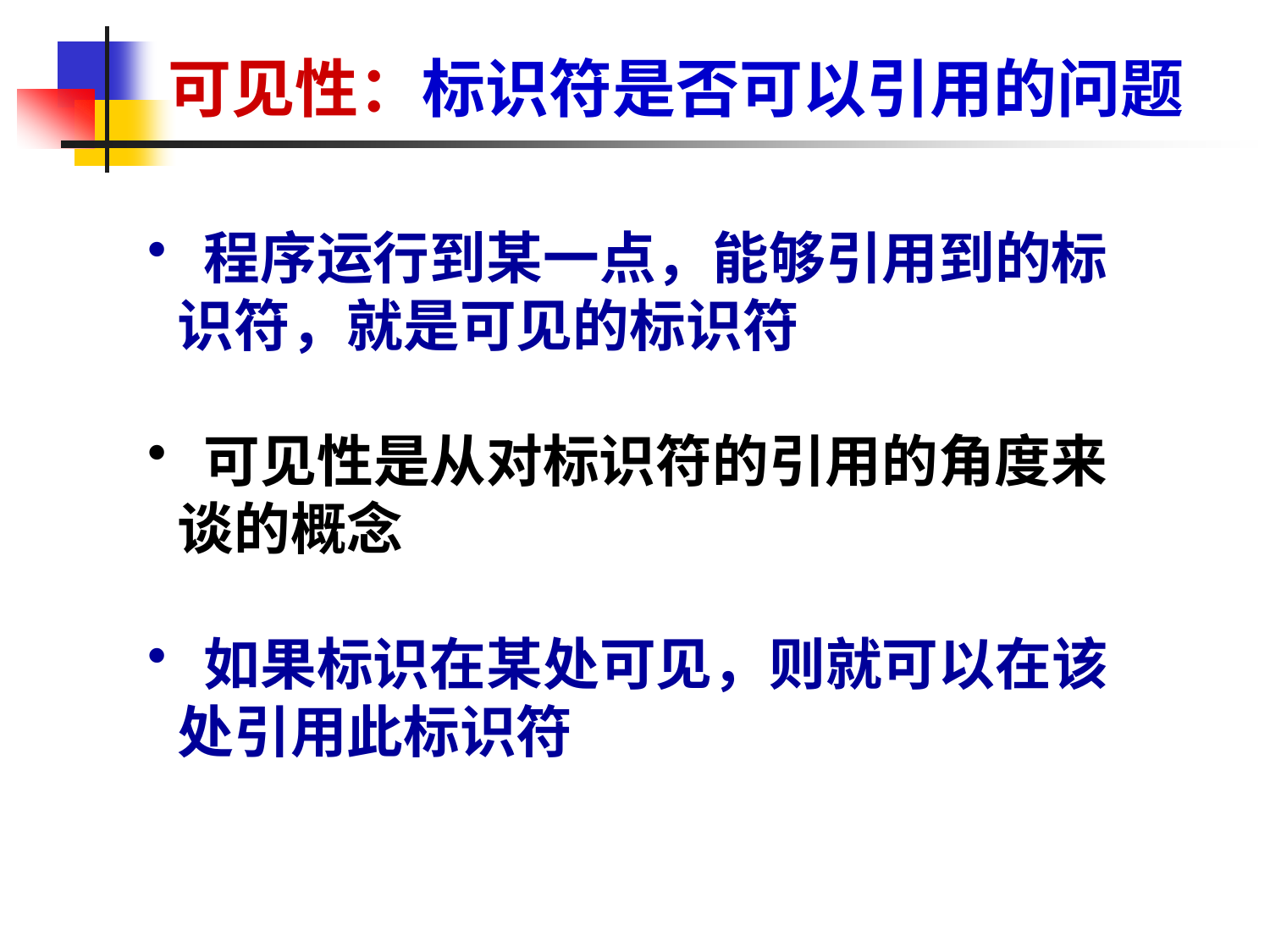

可见性：标识符是否可以引用的问题
 程序运行到某一点，能够引用到的标识符，就是可见的标识符

 可见性是从对标识符的引用的角度来谈的概念

 如果标识在某处可见，则就可以在该处引用此标识符